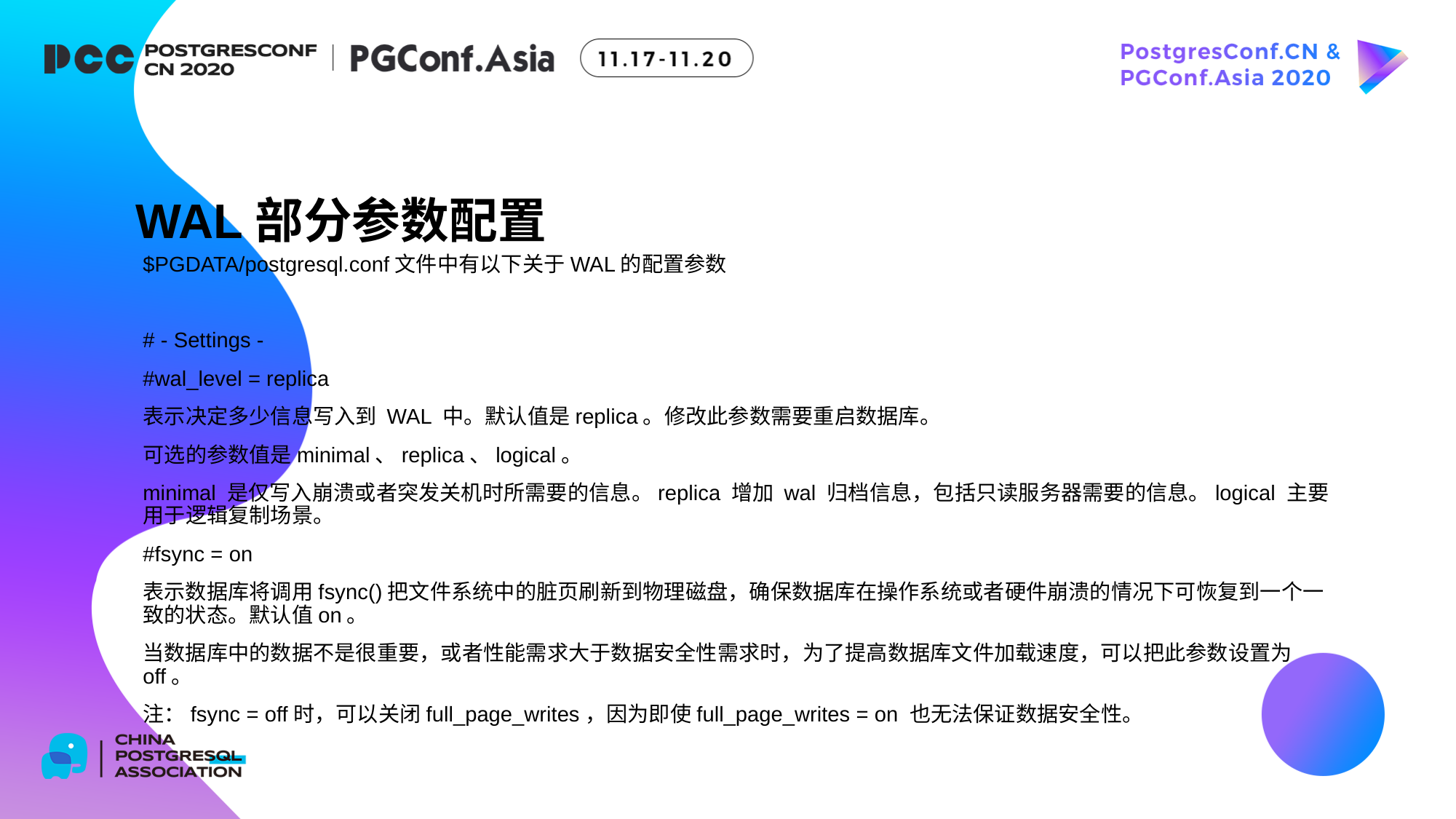

WAL部分参数配置
$PGDATA/postgresql.conf文件中有以下关于WAL的配置参数

# - Settings -
#wal_level = replica
表示决定多少信息写入到 WAL 中。默认值是replica。修改此参数需要重启数据库。
可选的参数值是minimal、replica、logical。
minimal 是仅写入崩溃或者突发关机时所需要的信息。replica 增加 wal 归档信息，包括只读服务器需要的信息。logical 主要用于逻辑复制场景。
#fsync = on
表示数据库将调用fsync()把文件系统中的脏页刷新到物理磁盘，确保数据库在操作系统或者硬件崩溃的情况下可恢复到一个一致的状态。默认值on。
当数据库中的数据不是很重要，或者性能需求大于数据安全性需求时，为了提高数据库文件加载速度，可以把此参数设置为off。
注：fsync = off时，可以关闭full_page_writes，因为即使full_page_writes = on 也无法保证数据安全性。